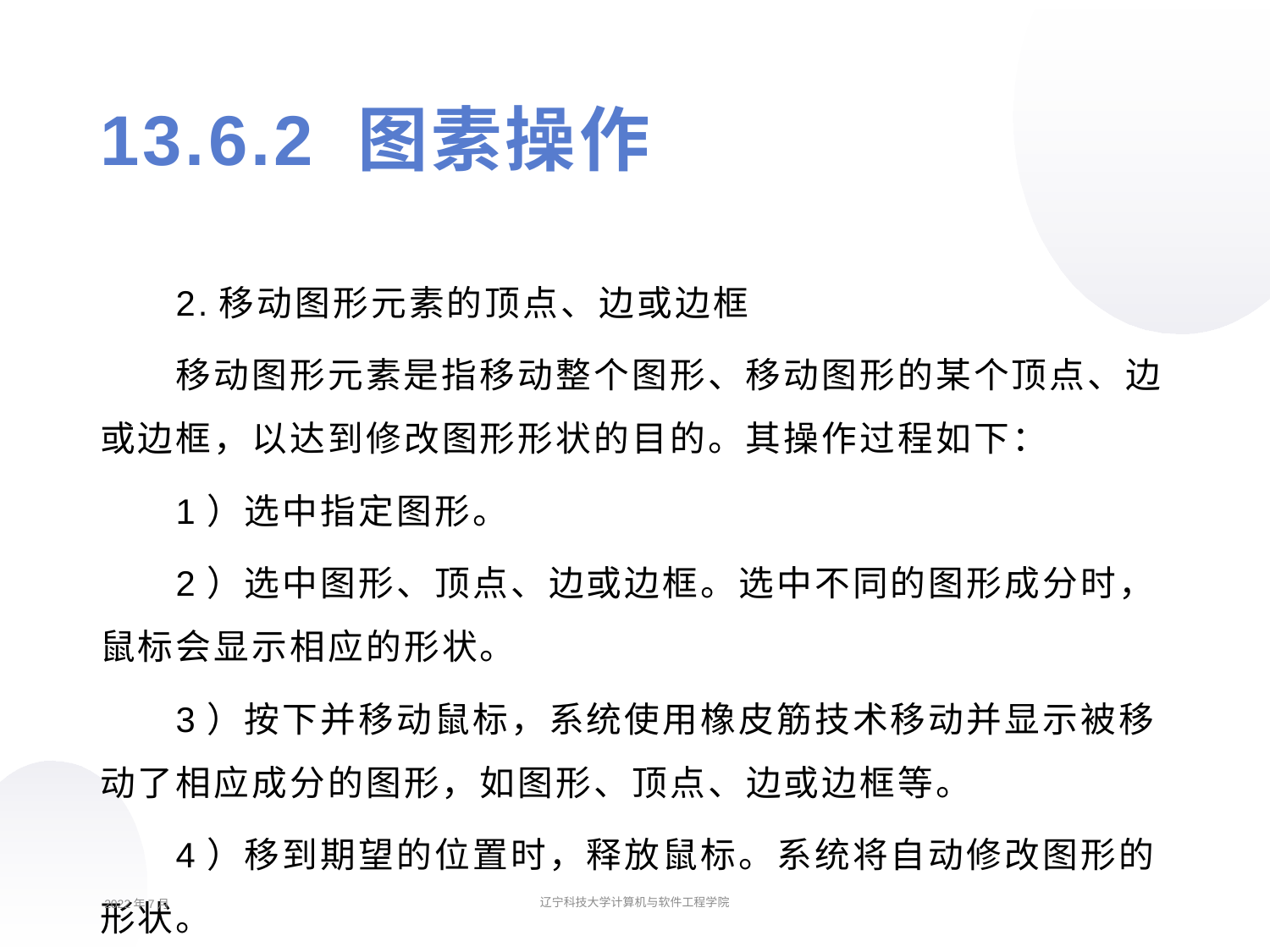

13.6.2 图素操作
2.移动图形元素的顶点、边或边框
移动图形元素是指移动整个图形、移动图形的某个顶点、边或边框，以达到修改图形形状的目的。其操作过程如下：
1）选中指定图形。
2）选中图形、顶点、边或边框。选中不同的图形成分时，鼠标会显示相应的形状。
3）按下并移动鼠标，系统使用橡皮筋技术移动并显示被移动了相应成分的图形，如图形、顶点、边或边框等。
4）移到期望的位置时，释放鼠标。系统将自动修改图形的形状。

2022年7月
辽宁科技大学计算机与软件工程学院
112